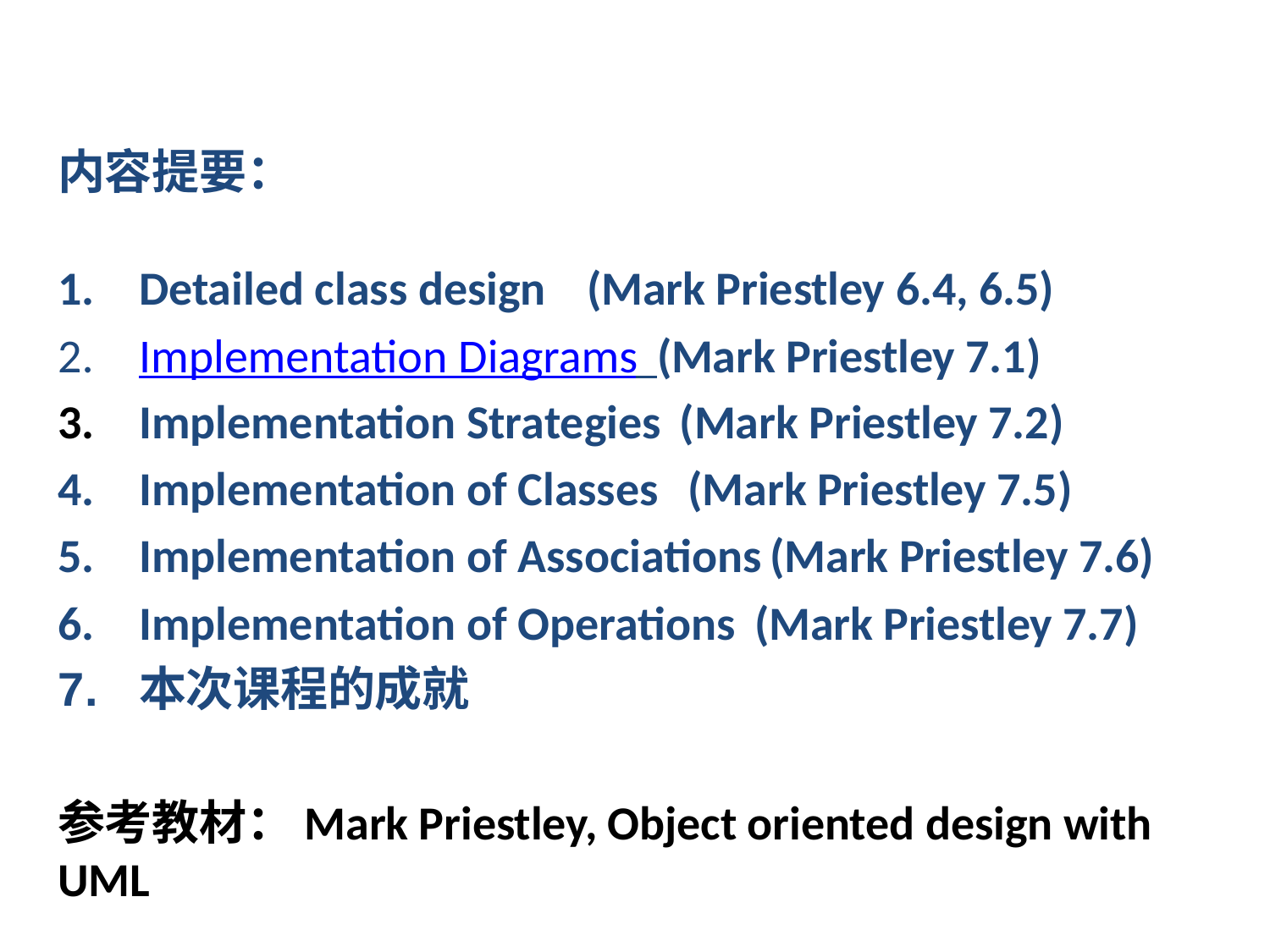

内容提要：

Detailed class design    (Mark Priestley 6.4, 6.5)
Implementation Diagrams  (Mark Priestley 7.1)
Implementation Strategies  (Mark Priestley 7.2)
Implementation of Classes   (Mark Priestley 7.5)
Implementation of Associations (Mark Priestley 7.6)
Implementation of Operations  (Mark Priestley 7.7)
本次课程的成就

参考教材：Mark Priestley, Object oriented design with UML